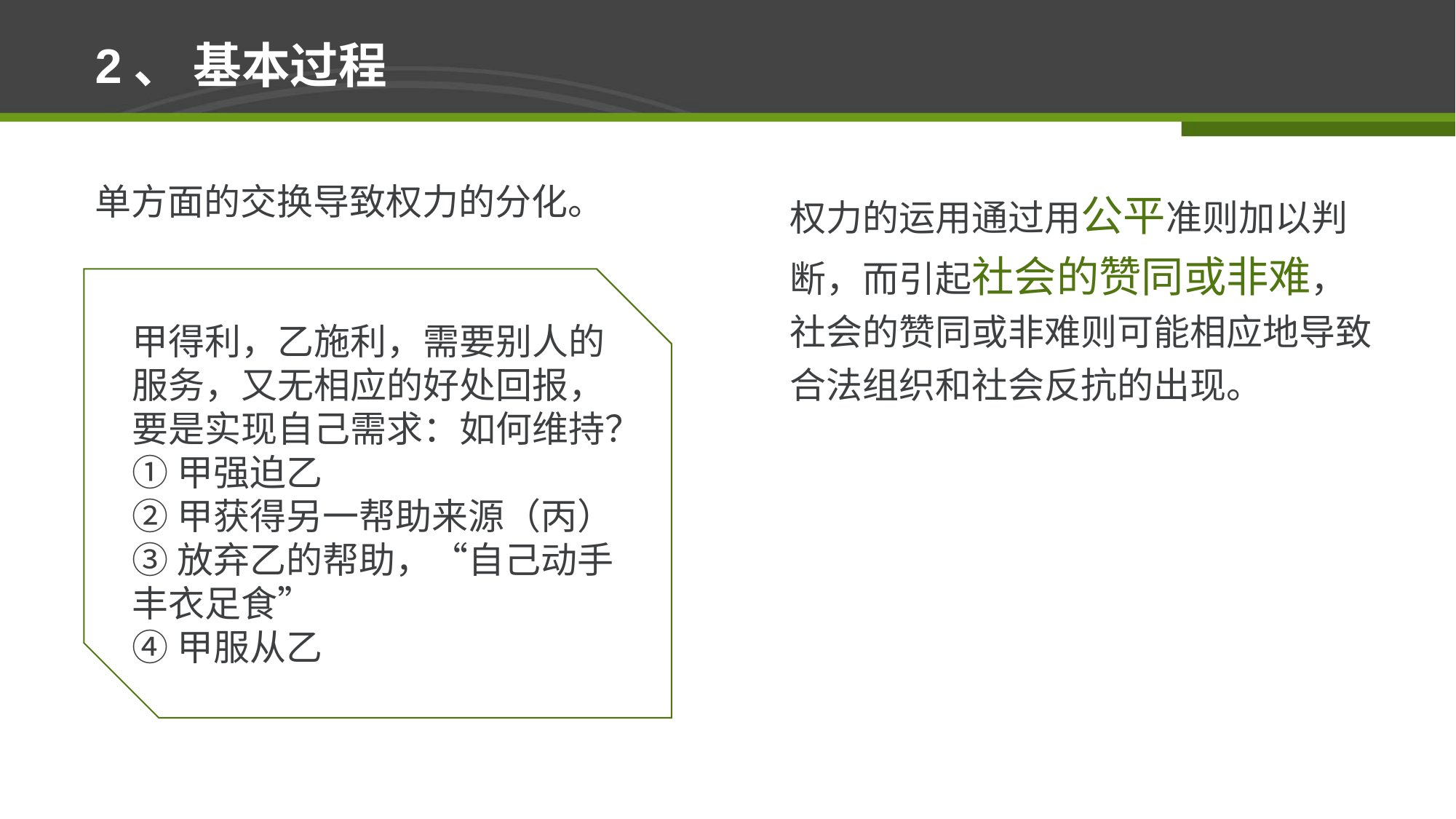

2、 基本过程
单方面的交换导致权力的分化。
权力的运用通过用公平准则加以判断，而引起社会的赞同或非难，社会的赞同或非难则可能相应地导致合法组织和社会反抗的出现。
甲得利，乙施利，需要别人的服务，又无相应的好处回报，要是实现自己需求：如何维持？
①甲强迫乙
②甲获得另一帮助来源（丙）
③放弃乙的帮助，“自己动手丰衣足食”
④甲服从乙